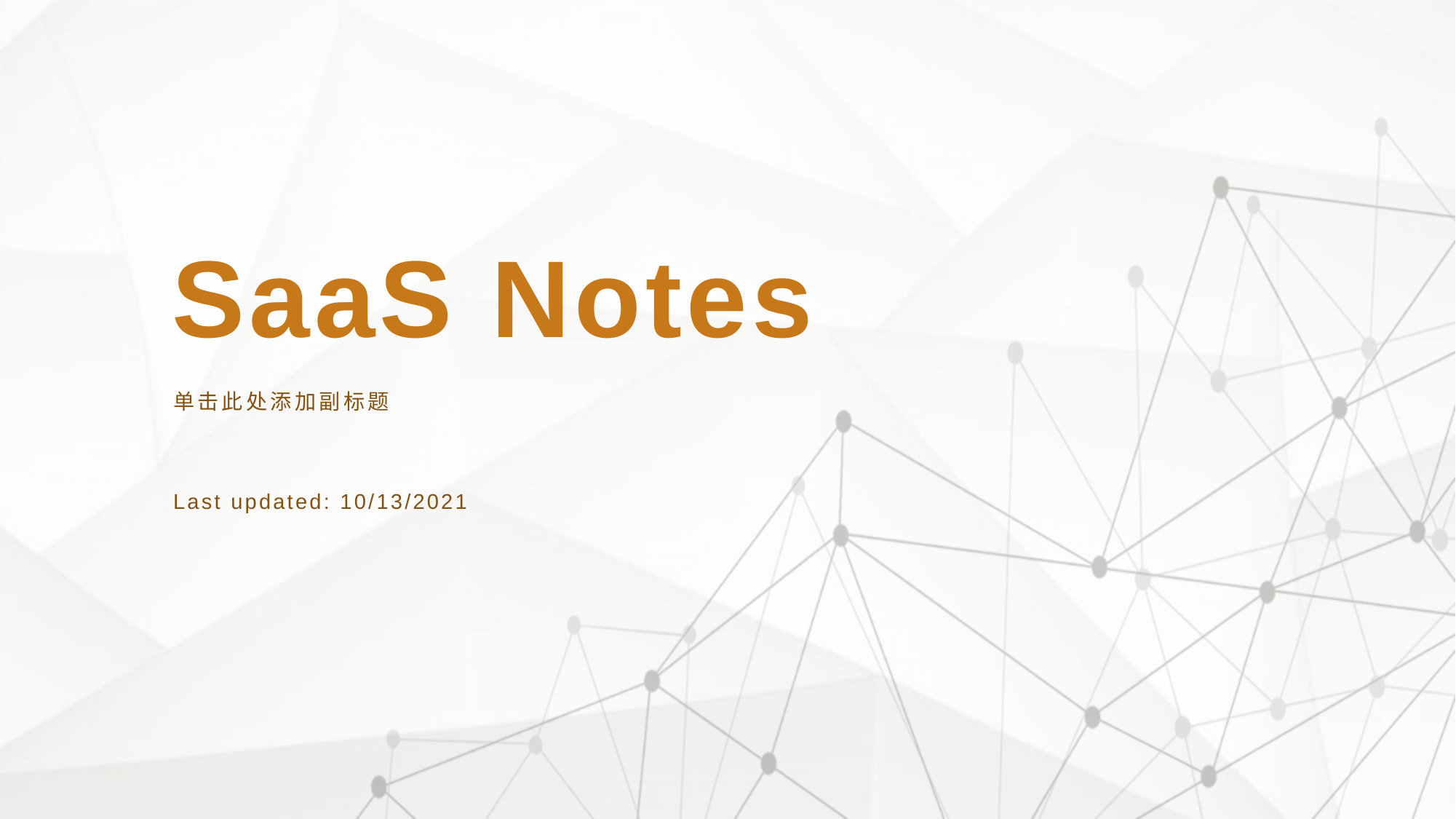

# SaaS Notes
单击此处添加副标题
Last updated: 10/13/2021